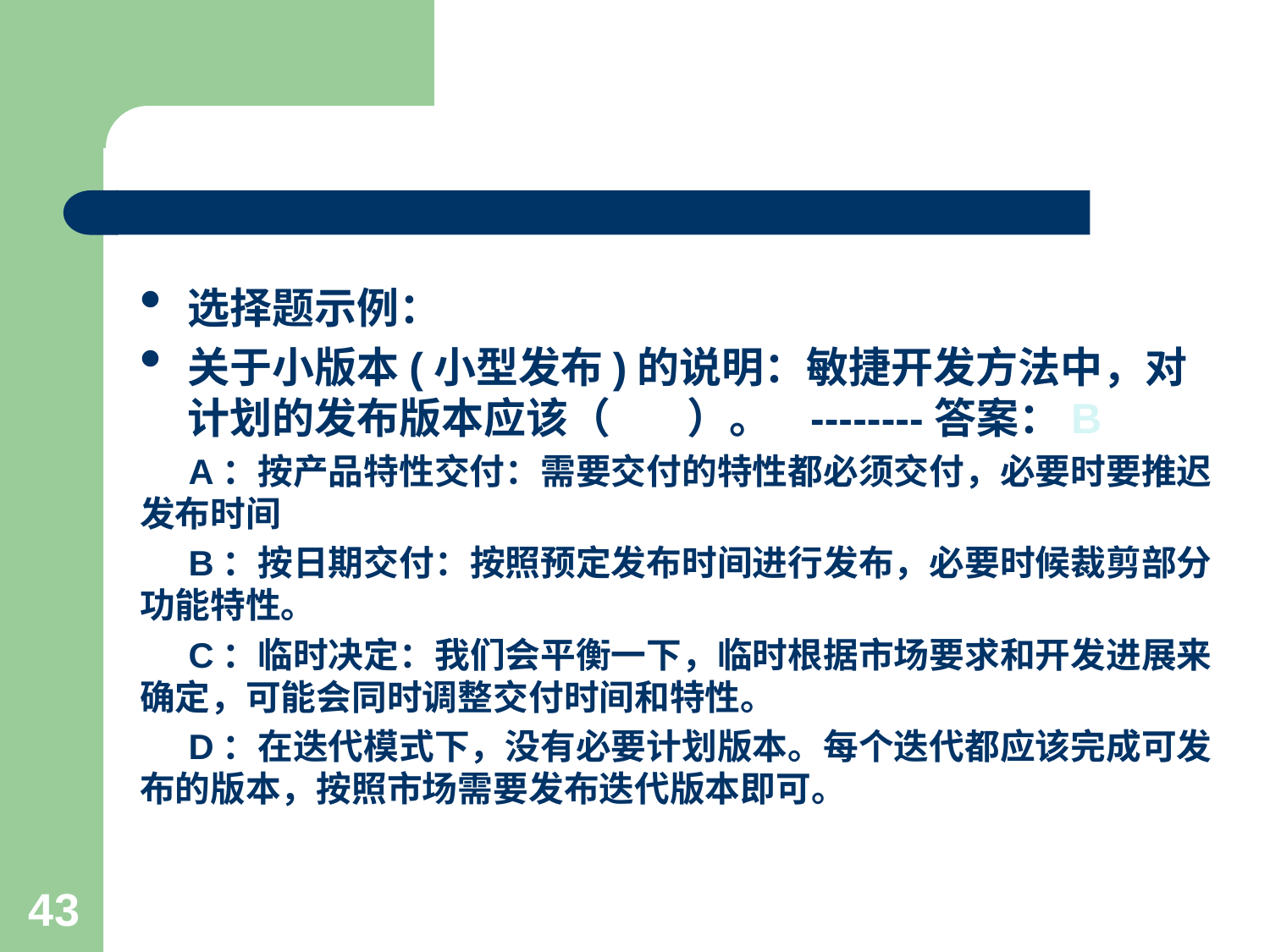

#
选择题示例：
关于小版本(小型发布)的说明：敏捷开发方法中，对计划的发布版本应该（        ）。   --------答案：B
     A：按产品特性交付：需要交付的特性都必须交付，必要时要推迟发布时间
     B：按日期交付：按照预定发布时间进行发布，必要时候裁剪部分功能特性。
     C：临时决定：我们会平衡一下，临时根据市场要求和开发进展来确定，可能会同时调整交付时间和特性。
     D：在迭代模式下，没有必要计划版本。每个迭代都应该完成可发布的版本，按照市场需要发布迭代版本即可。

43